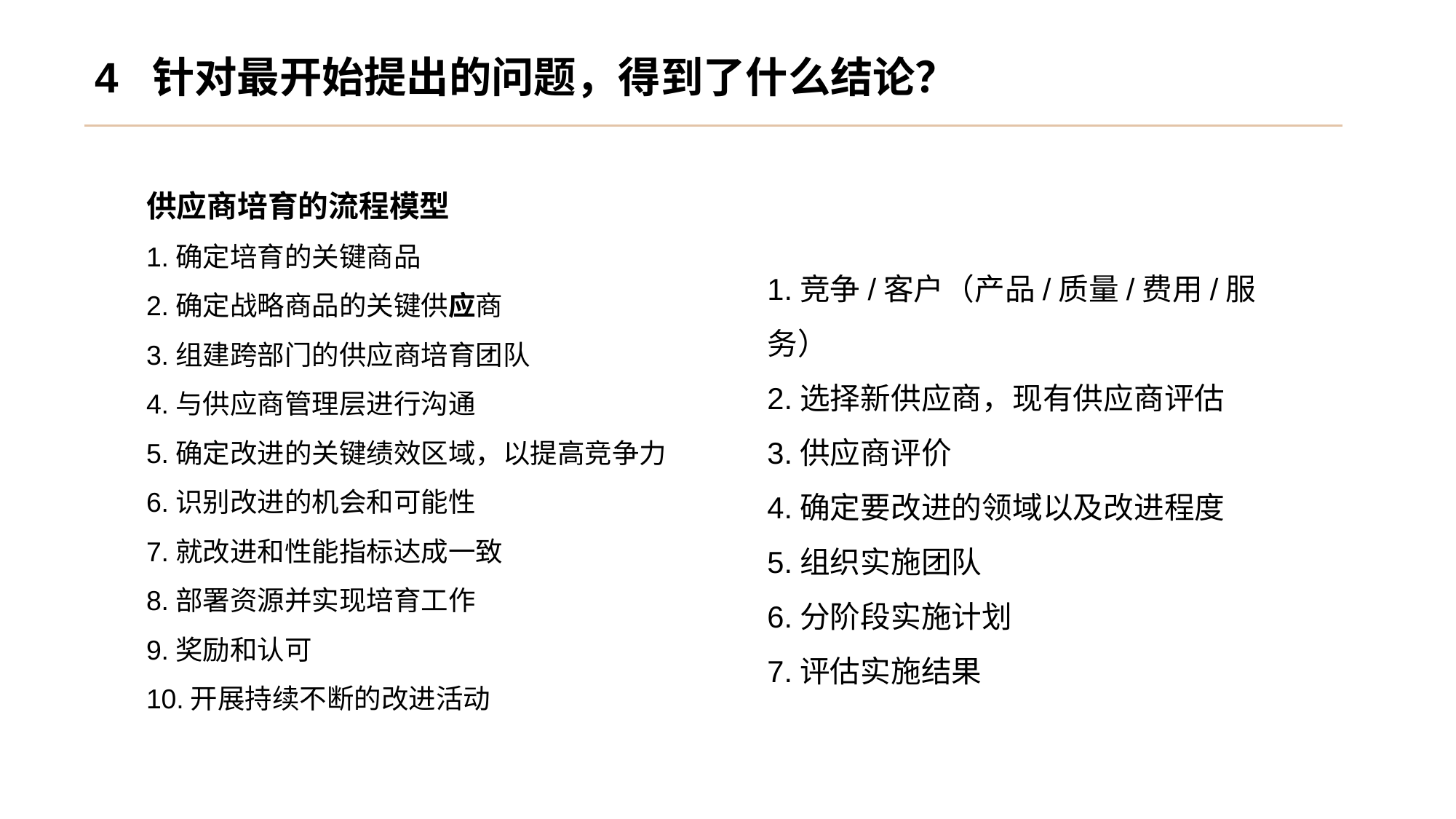

4  针对最开始提出的问题，得到了什么结论？
供应商培育的流程模型
1.确定培育的关键商品
2.确定战略商品的关键供应商
3.组建跨部门的供应商培育团队
4.与供应商管理层进行沟通
5.确定改进的关键绩效区域，以提高竞争力
6.识别改进的机会和可能性
7.就改进和性能指标达成一致
8.部署资源并实现培育工作
9.奖励和认可
10.开展持续不断的改进活动
1.竞争/客户（产品/质量/费用/服务）
2.选择新供应商，现有供应商评估
3.供应商评价
4.确定要改进的领域以及改进程度
5.组织实施团队
6.分阶段实施计划
7.评估实施结果